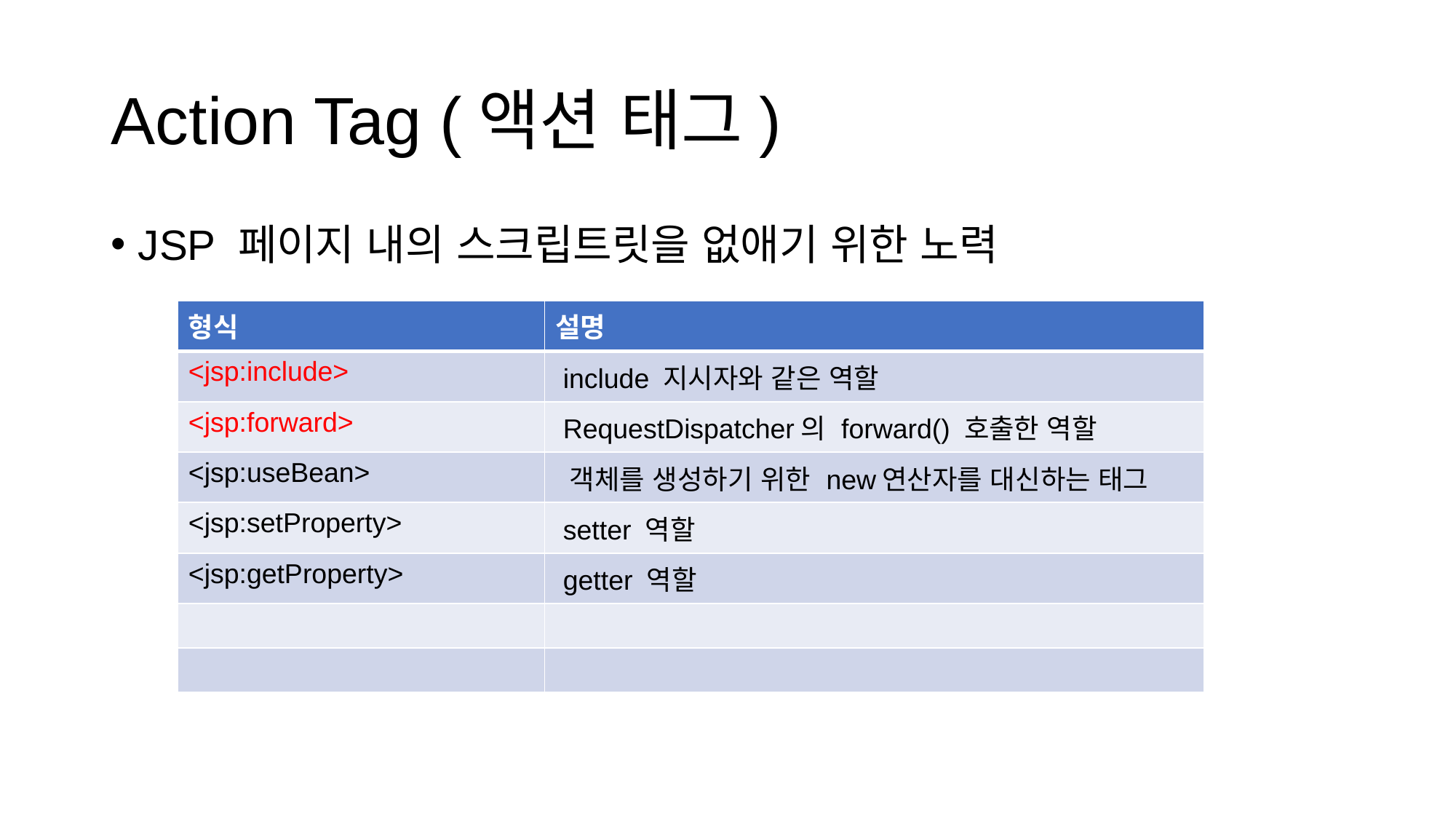

# Action Tag (액션 태그)
JSP 페이지 내의 스크립트릿을 없애기 위한 노력

| 형식 | 설명 |
| --- | --- |
| <jsp:include> | include 지시자와 같은 역할 |
| <jsp:forward> | RequestDispatcher의 forward() 호출한 역할 |
| <jsp:useBean> | 객체를 생성하기 위한 new연산자를 대신하는 태그 |
| <jsp:setProperty> | setter 역할 |
| <jsp:getProperty> | getter 역할 |
|  |  |
|  |  |